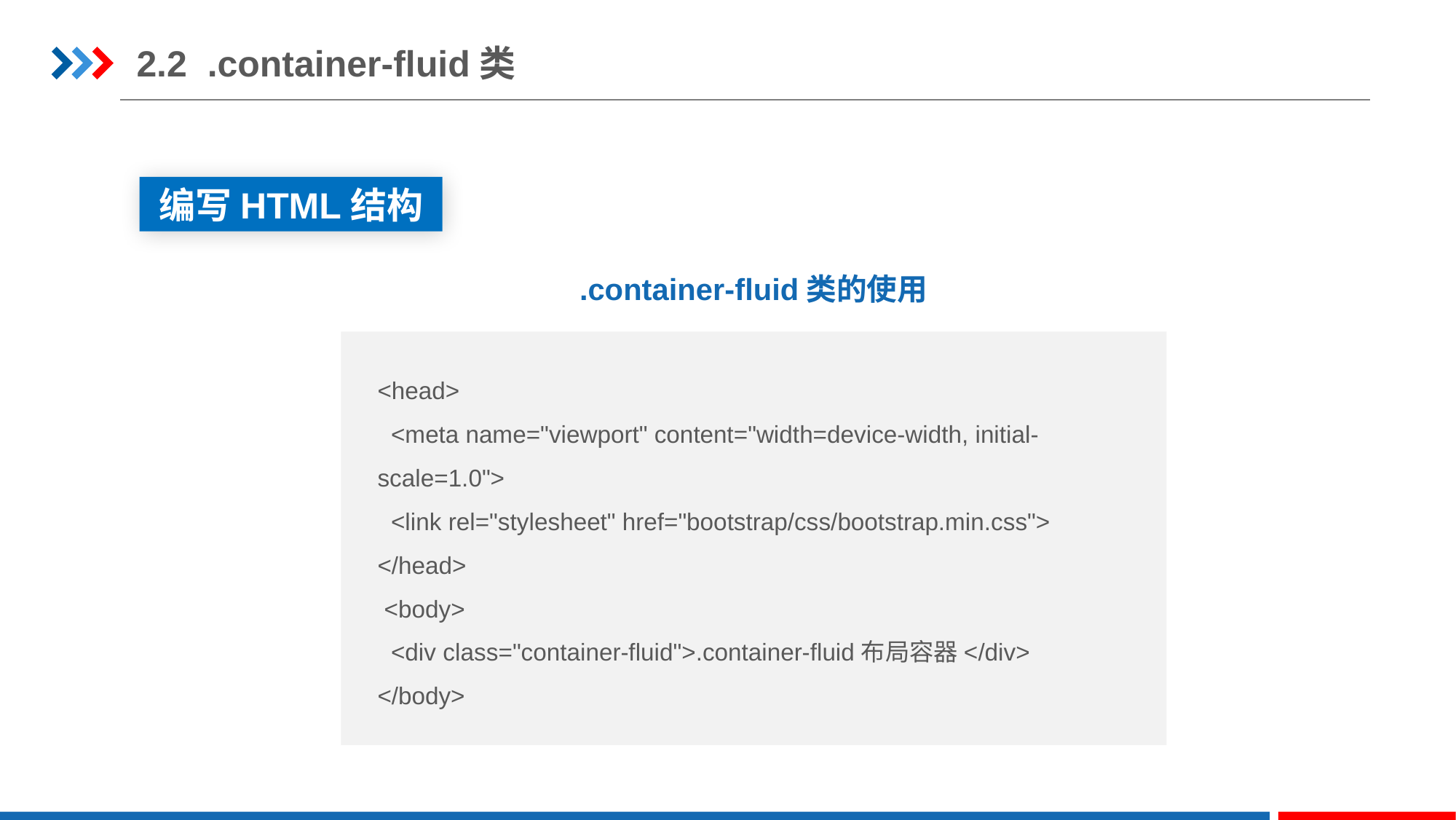

2.2  .container-fluid类
编写HTML结构
.container-fluid类的使用

<head>
  <meta name="viewport" content="width=device-width, initial-scale=1.0">
  <link rel="stylesheet" href="bootstrap/css/bootstrap.min.css">
</head>
 <body>
  <div class="container-fluid">.container-fluid布局容器</div>
</body>